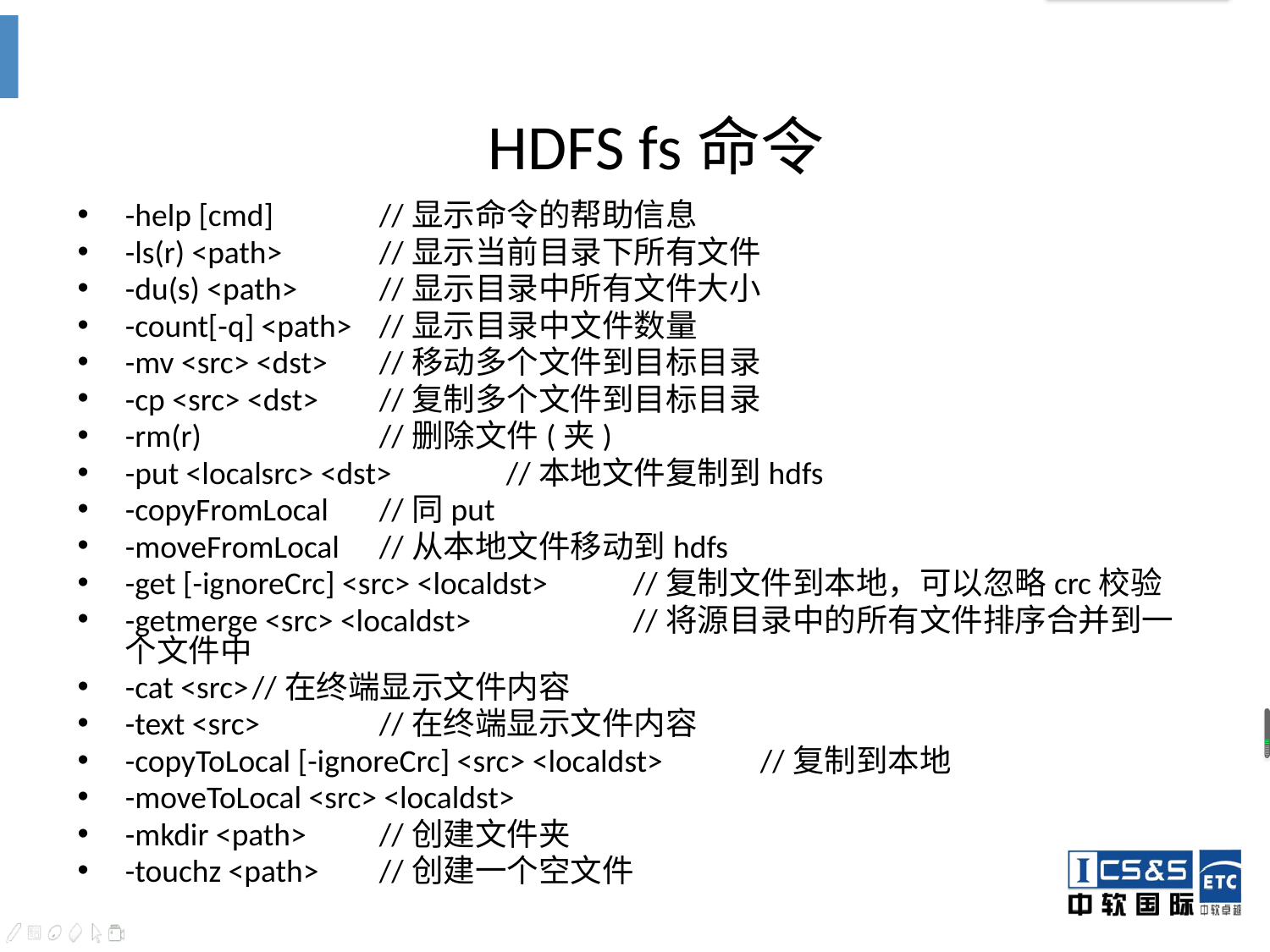

HDFS fs命令
-help [cmd]	//显示命令的帮助信息
-ls(r) <path>	//显示当前目录下所有文件
-du(s) <path>	//显示目录中所有文件大小
-count[-q] <path>	//显示目录中文件数量
-mv <src> <dst>	//移动多个文件到目标目录
-cp <src> <dst>	//复制多个文件到目标目录
-rm(r)		//删除文件(夹)
-put <localsrc> <dst>	//本地文件复制到hdfs
-copyFromLocal	//同put
-moveFromLocal	//从本地文件移动到hdfs
-get [-ignoreCrc] <src> <localdst>	//复制文件到本地，可以忽略crc校验
-getmerge <src> <localdst>		//将源目录中的所有文件排序合并到一个文件中
-cat <src>	//在终端显示文件内容
-text <src>	//在终端显示文件内容
-copyToLocal [-ignoreCrc] <src> <localdst>	//复制到本地
-moveToLocal <src> <localdst>
-mkdir <path>	//创建文件夹
-touchz <path>	//创建一个空文件